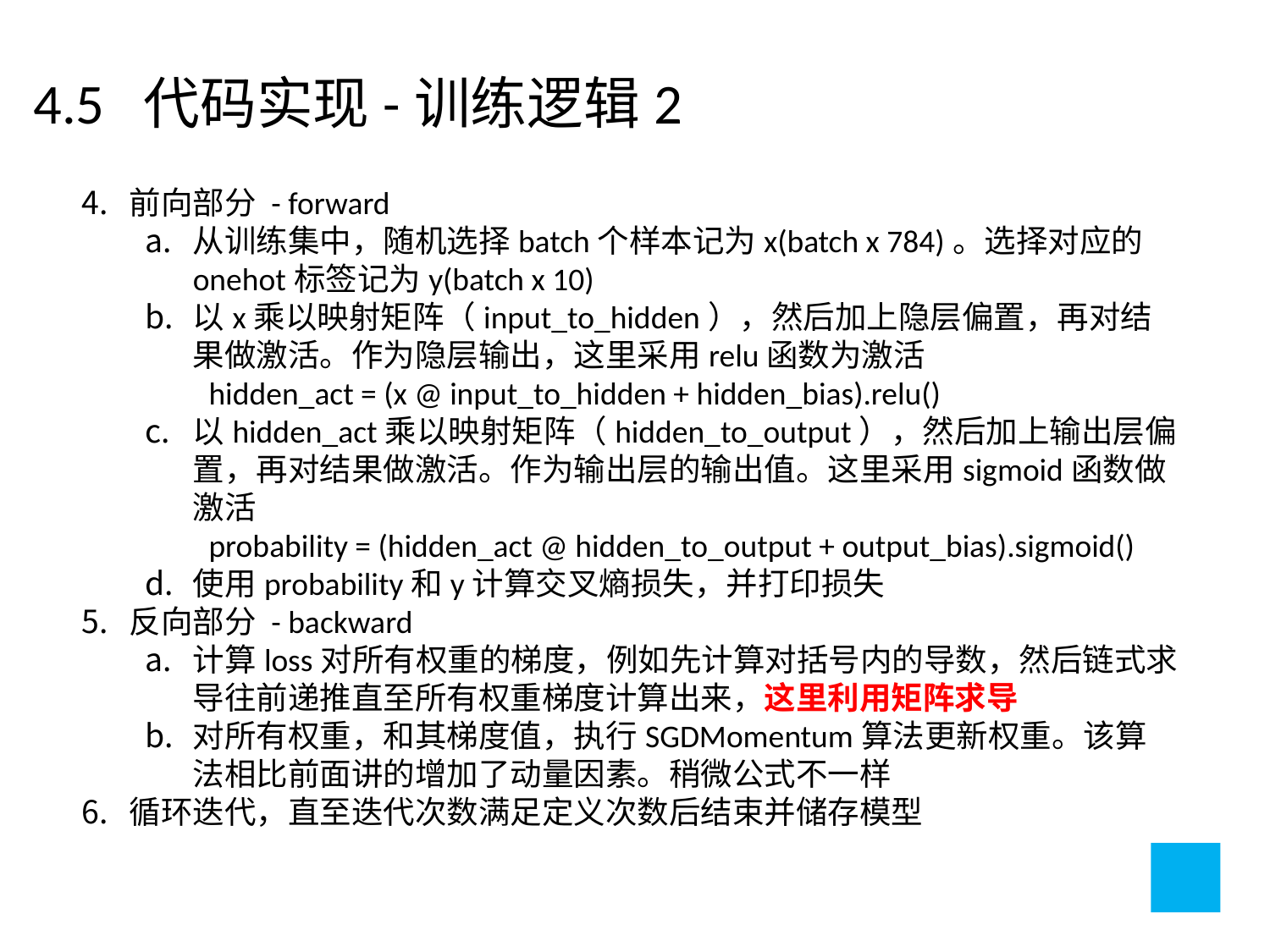

4.5  代码实现-训练逻辑2
前向部分 - forward
从训练集中，随机选择batch个样本记为x(batch x 784)。选择对应的onehot标签记为y(batch x 10)
以x乘以映射矩阵（input_to_hidden），然后加上隐层偏置，再对结果做激活。作为隐层输出，这里采用relu函数为激活
hidden_act = (x @ input_to_hidden + hidden_bias).relu()
以hidden_act乘以映射矩阵（hidden_to_output），然后加上输出层偏置，再对结果做激活。作为输出层的输出值。这里采用sigmoid函数做激活
probability = (hidden_act @ hidden_to_output + output_bias).sigmoid()
使用probability和y计算交叉熵损失，并打印损失
反向部分 - backward
计算loss对所有权重的梯度，例如先计算对括号内的导数，然后链式求导往前递推直至所有权重梯度计算出来，这里利用矩阵求导
对所有权重，和其梯度值，执行SGDMomentum算法更新权重。该算法相比前面讲的增加了动量因素。稍微公式不一样
循环迭代，直至迭代次数满足定义次数后结束并储存模型